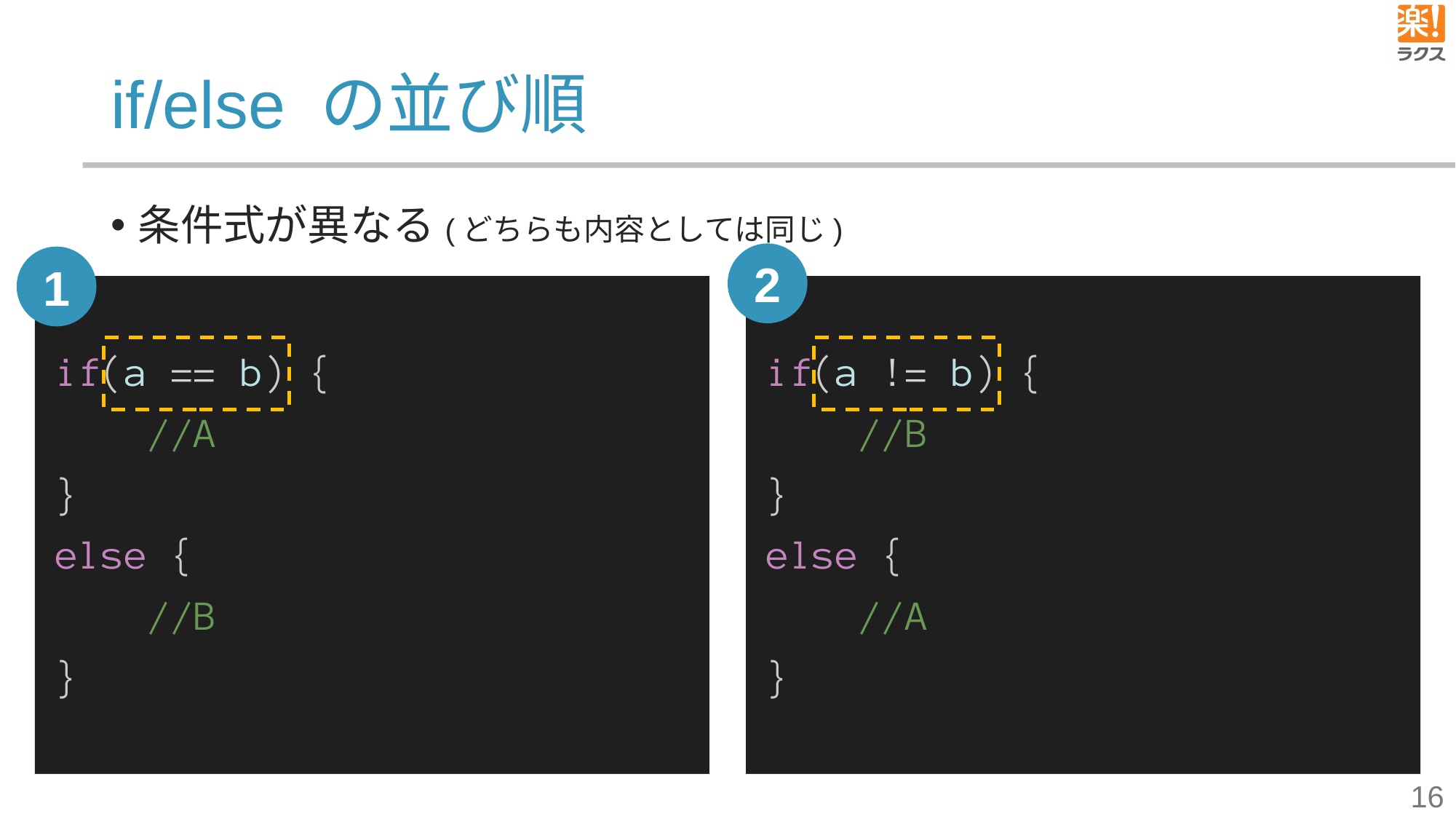

# if/else の並び順
条件式が異なる(どちらも内容としては同じ)
2
1
if(a == b) {
    //A
}
else {
    //B
}
if(a != b) {
    //B
}
else {
    //A
}

16